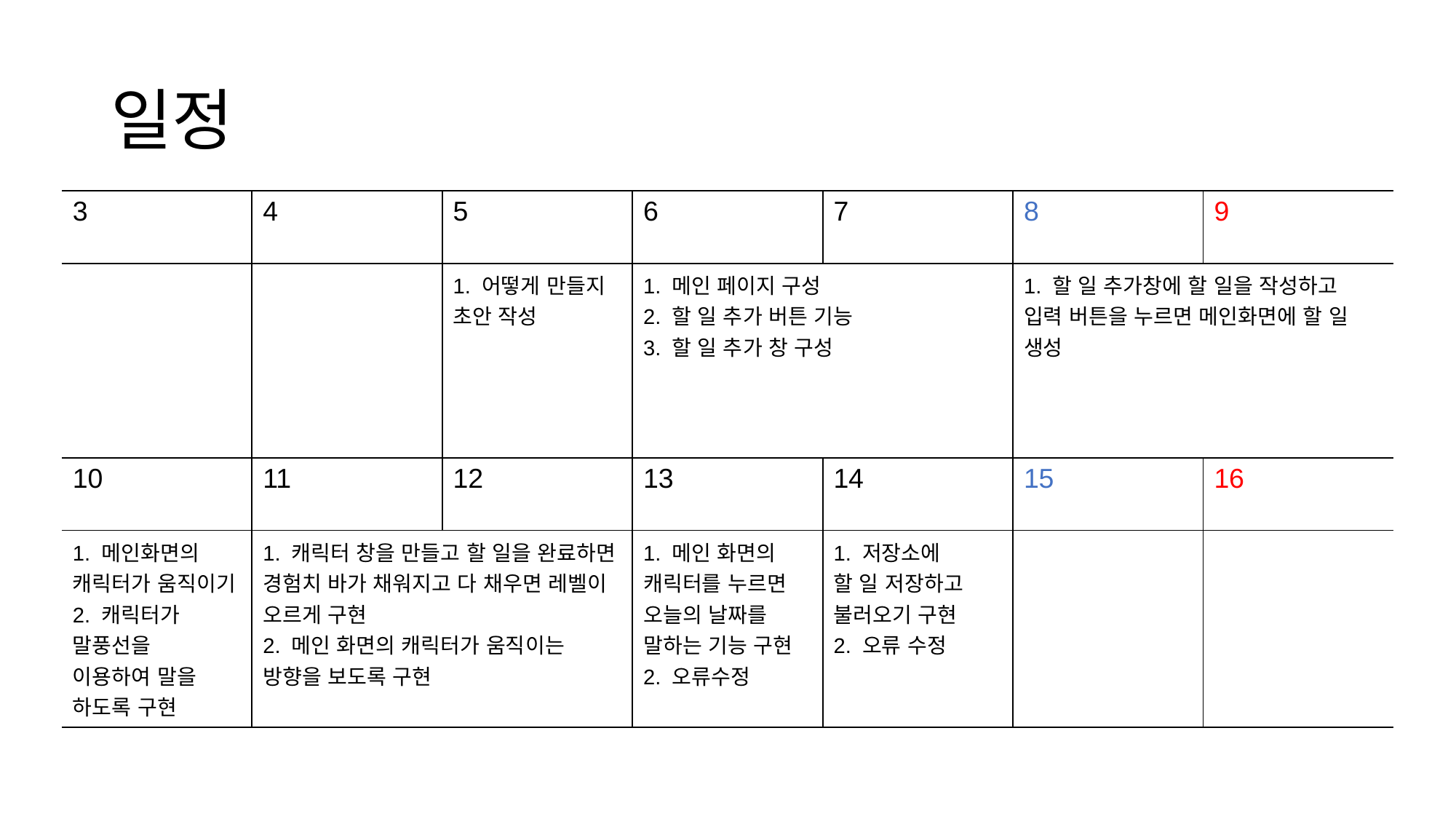

# 일정
| 3 | 4 | 5 | 6 | 7 | 8 | 9 |
| --- | --- | --- | --- | --- | --- | --- |
|  |  | 1. 어떻게 만들지 초안 작성 | 1. 메인 페이지 구성 2. 할 일 추가 버튼 기능 3. 할 일 추가 창 구성 |  | 1. 할 일 추가창에 할 일을 작성하고 입력 버튼을 누르면 메인화면에 할 일 생성 |  |
| 10 | 11 | 12 | 13 | 14 | 15 | 16 |
| 1. 메인화면의 캐릭터가 움직이기 2. 캐릭터가 말풍선을 이용하여 말을 하도록 구현 | 1. 캐릭터 창을 만들고 할 일을 완료하면 경험치 바가 채워지고 다 채우면 레벨이 오르게 구현 2. 메인 화면의 캐릭터가 움직이는 방향을 보도록 구현 |  | 1. 메인 화면의 캐릭터를 누르면 오늘의 날짜를 말하는 기능 구현 2. 오류수정 | 1. 저장소에 할 일 저장하고 불러오기 구현 2. 오류 수정 |  |  |